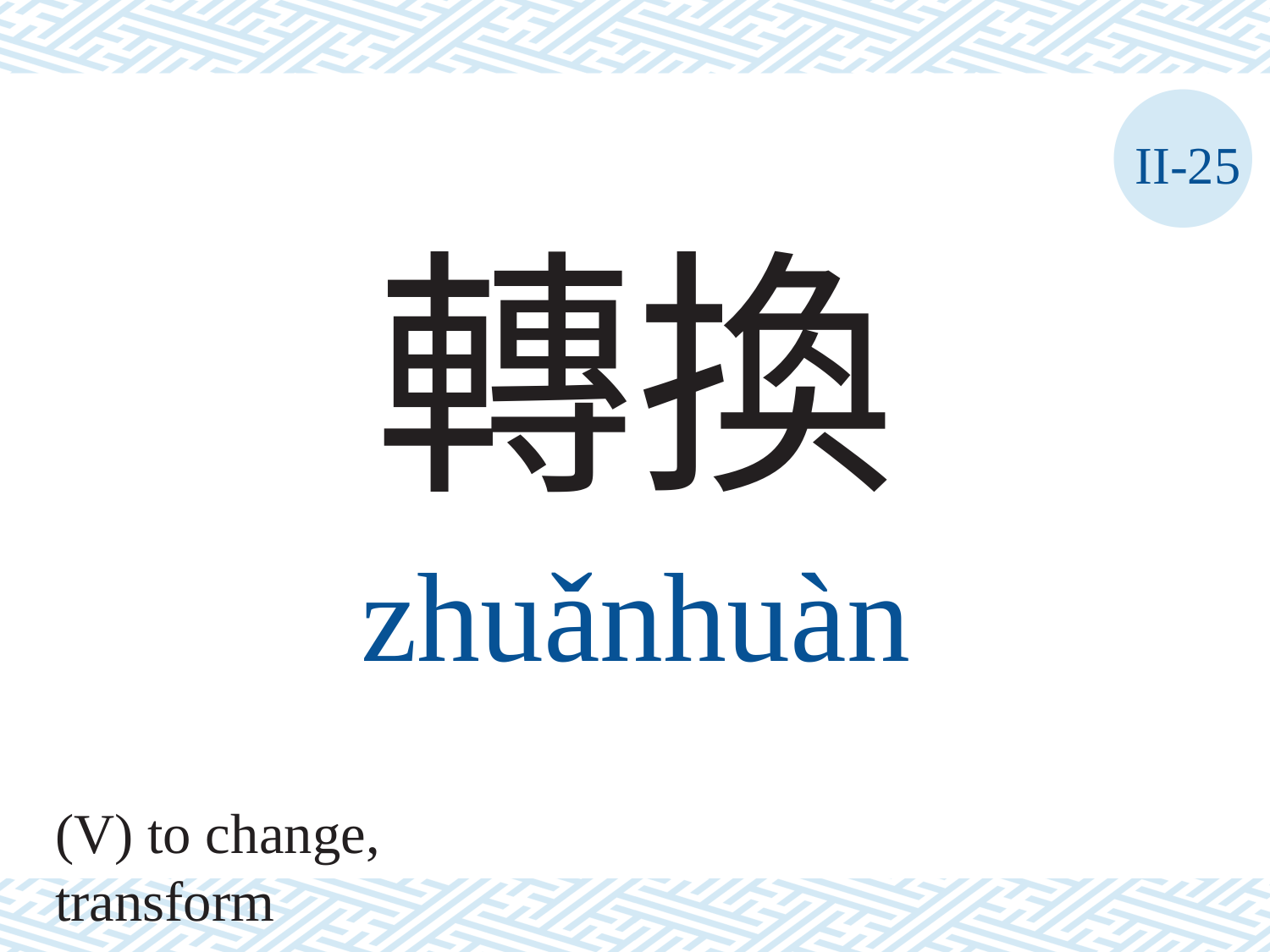

II-25
轉換
zhuǎnhuàn
(V) to change, transform